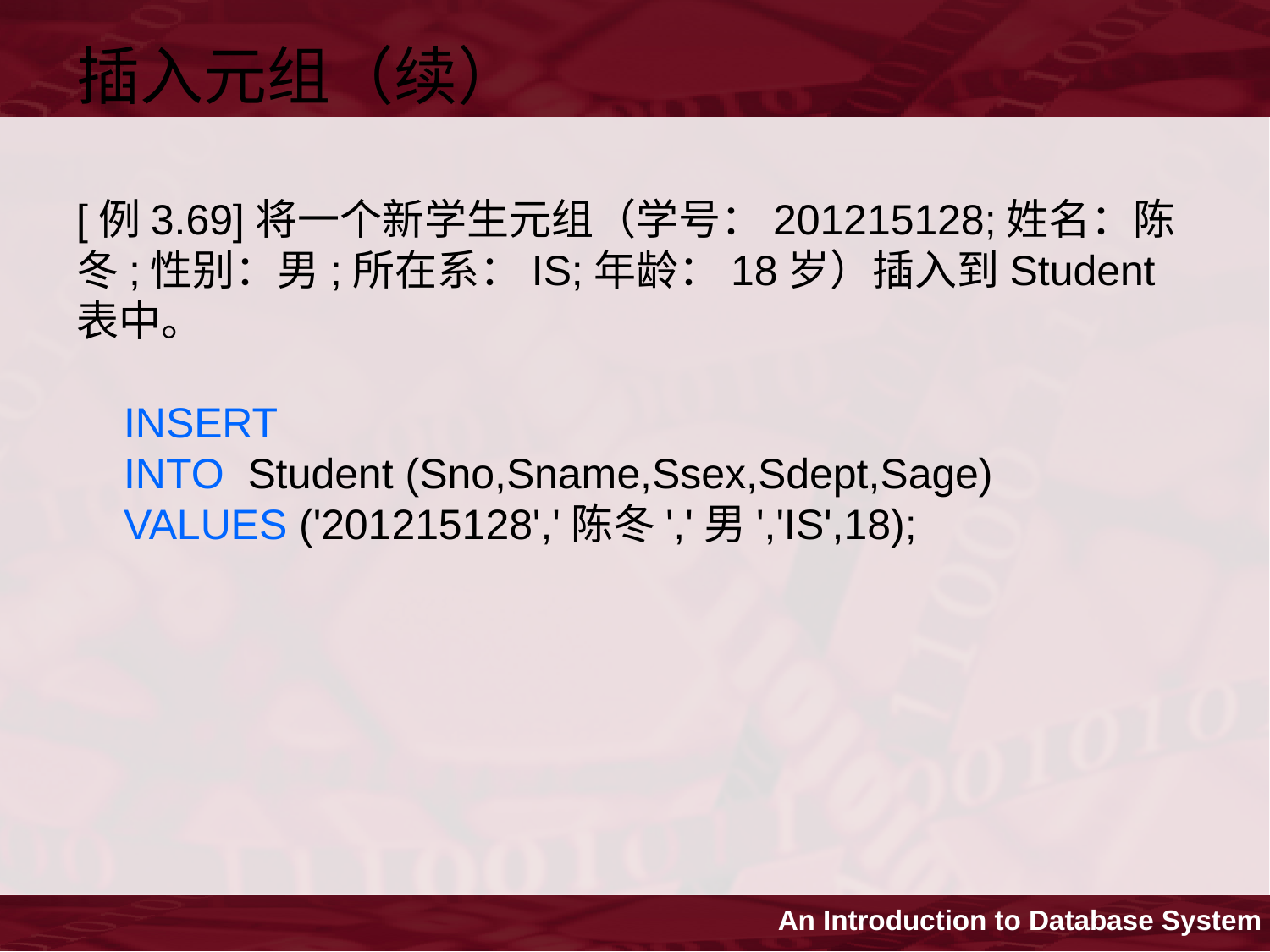

插入元组（续）
[例3.69]将一个新学生元组（学号：201215128;姓名：陈冬;性别：男;所在系：IS;年龄：18岁）插入到Student表中。

    INSERT
    INTO  Student (Sno,Sname,Ssex,Sdept,Sage)
    VALUES ('201215128','陈冬','男','IS',18);